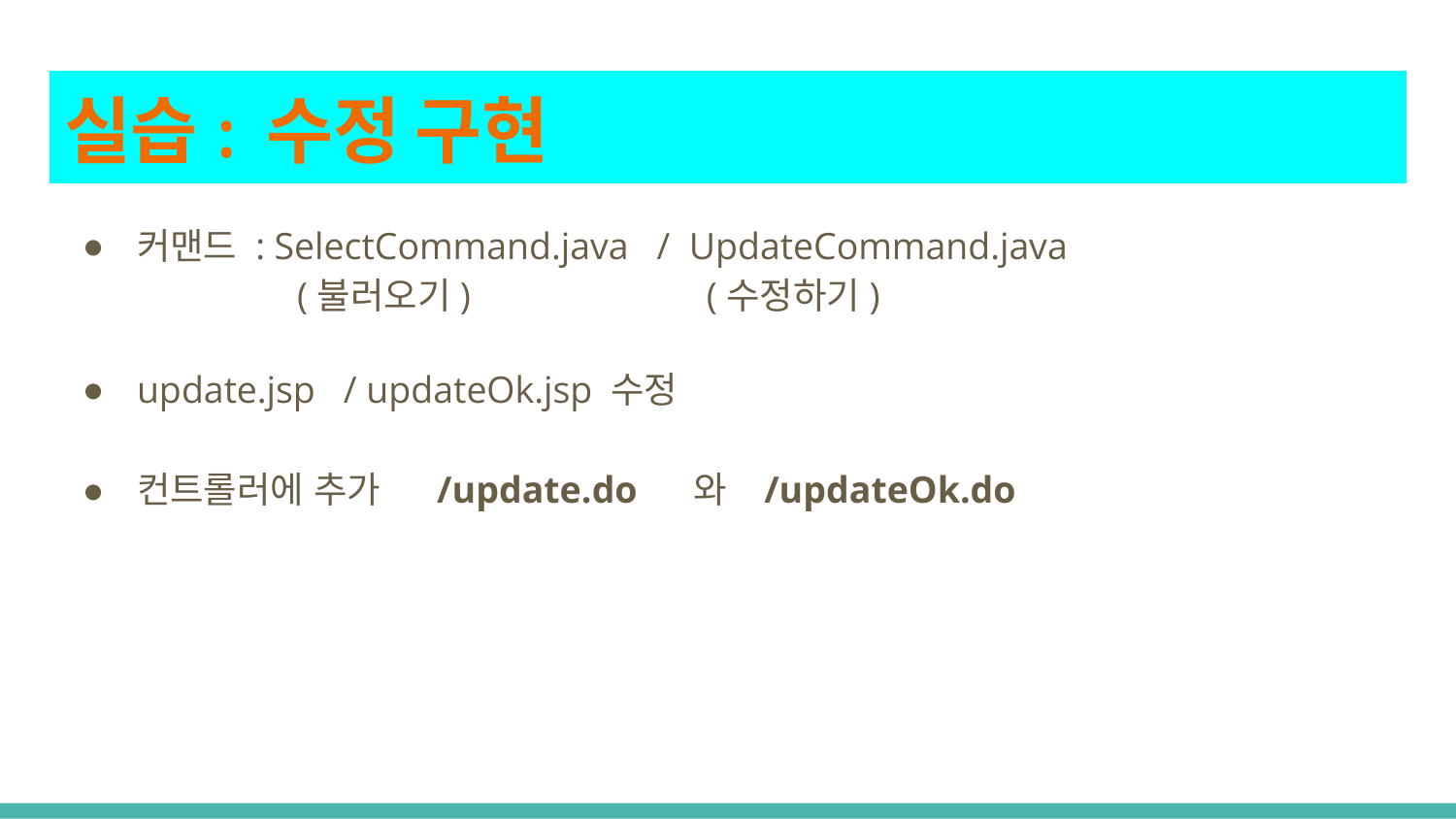

# 실습: 수정 구현
커맨드 : SelectCommand.java   /  UpdateCommand.java
                 (불러오기)                         (수정하기)
update.jsp   / updateOk.jsp 수정
컨트롤러에 추가     /update.do     와   /updateOk.do